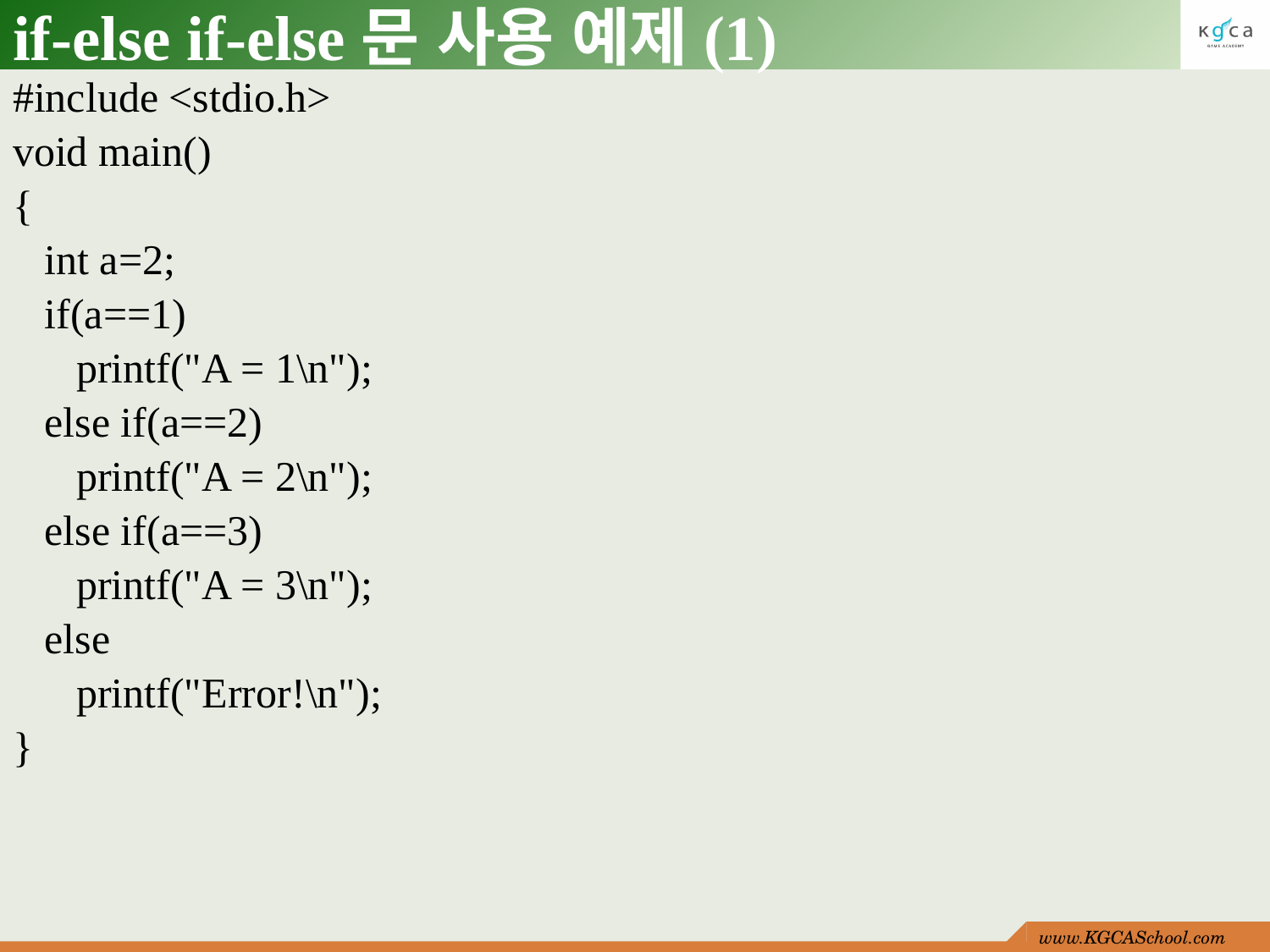

# if-else if-else문 사용 예제(1)
#include <stdio.h>
void main()
{
   int a=2;
   if(a==1)
      printf("A = 1\n");
   else if(a==2)
      printf("A = 2\n");
   else if(a==3)
      printf("A = 3\n");
   else
      printf("Error!\n");
}